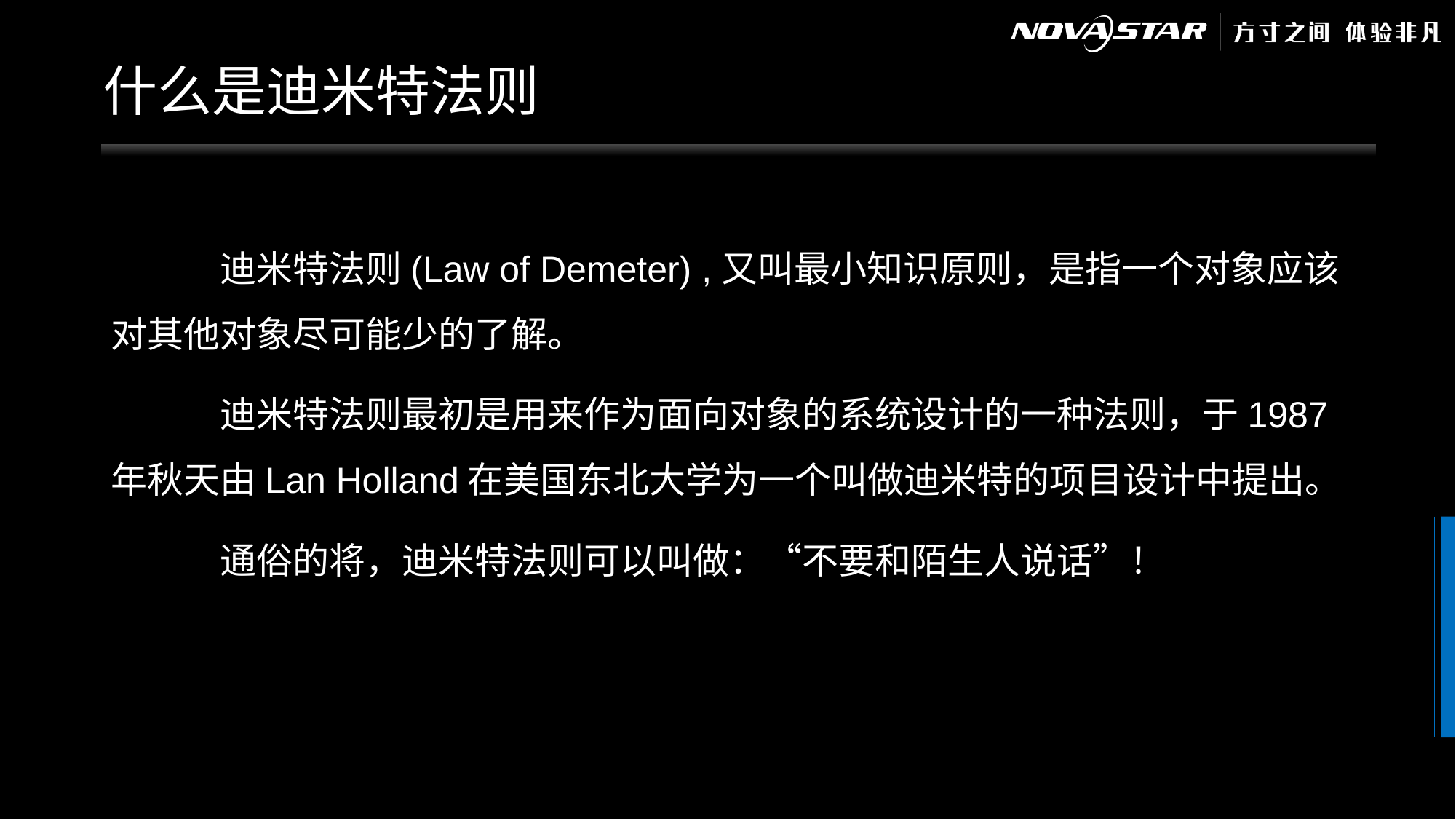

# 什么是迪米特法则

	迪米特法则(Law of Demeter) ,又叫最小知识原则，是指一个对象应该对其他对象尽可能少的了解。
	迪米特法则最初是用来作为面向对象的系统设计的一种法则，于1987年秋天由Lan Holland在美国东北大学为一个叫做迪米特的项目设计中提出。
	通俗的将，迪米特法则可以叫做：“不要和陌生人说话”！